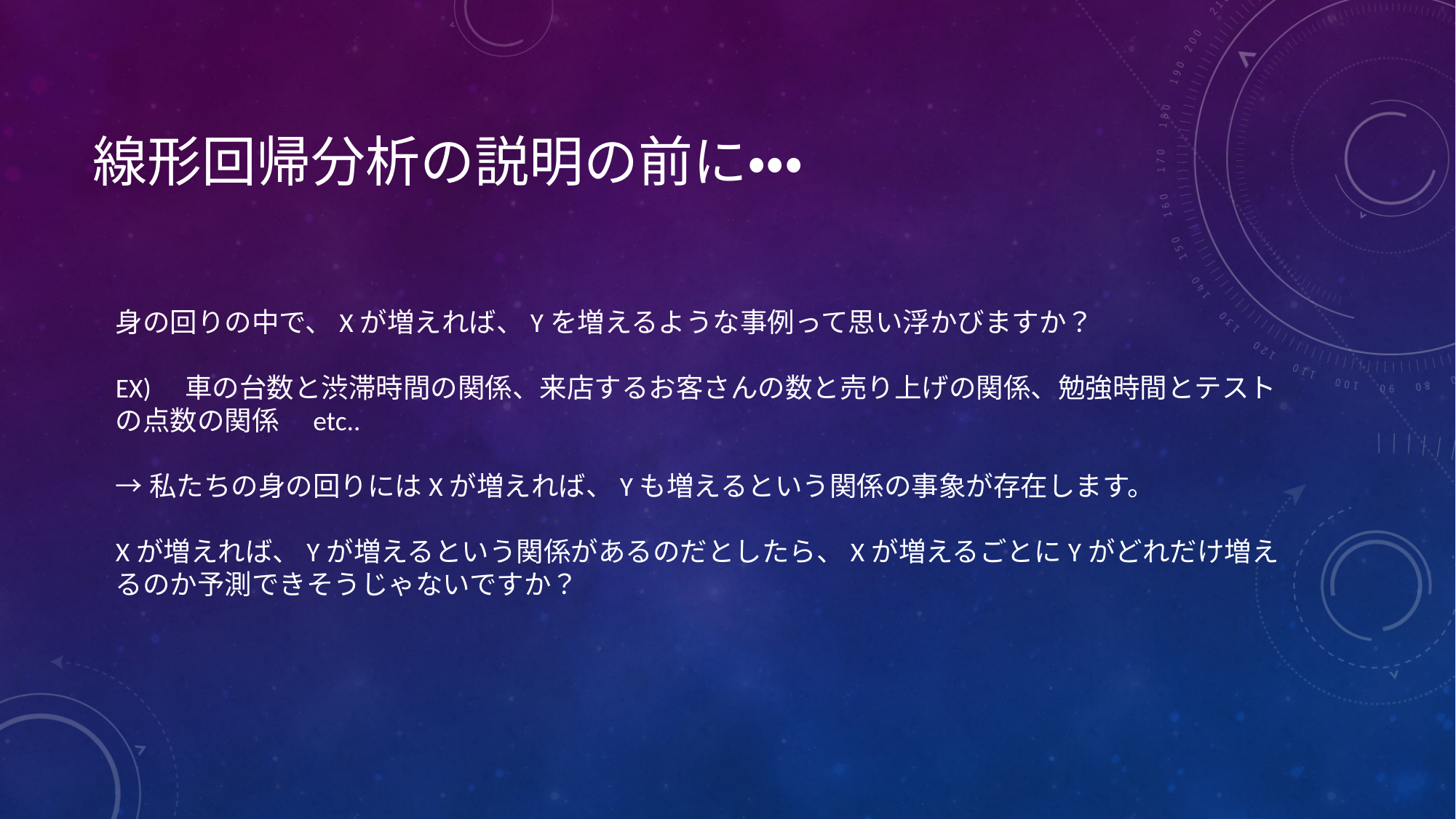

# 線形回帰分析の説明の前に・・・
身の回りの中で、Xが増えれば、Yを増えるような事例って思い浮かびますか？

EX)　車の台数と渋滞時間の関係、来店するお客さんの数と売り上げの関係、勉強時間とテストの点数の関係　etc..

→私たちの身の回りにはXが増えれば、Yも増えるという関係の事象が存在します。

Xが増えれば、Yが増えるという関係があるのだとしたら、Xが増えるごとにYがどれだけ増えるのか予測できそうじゃないですか？